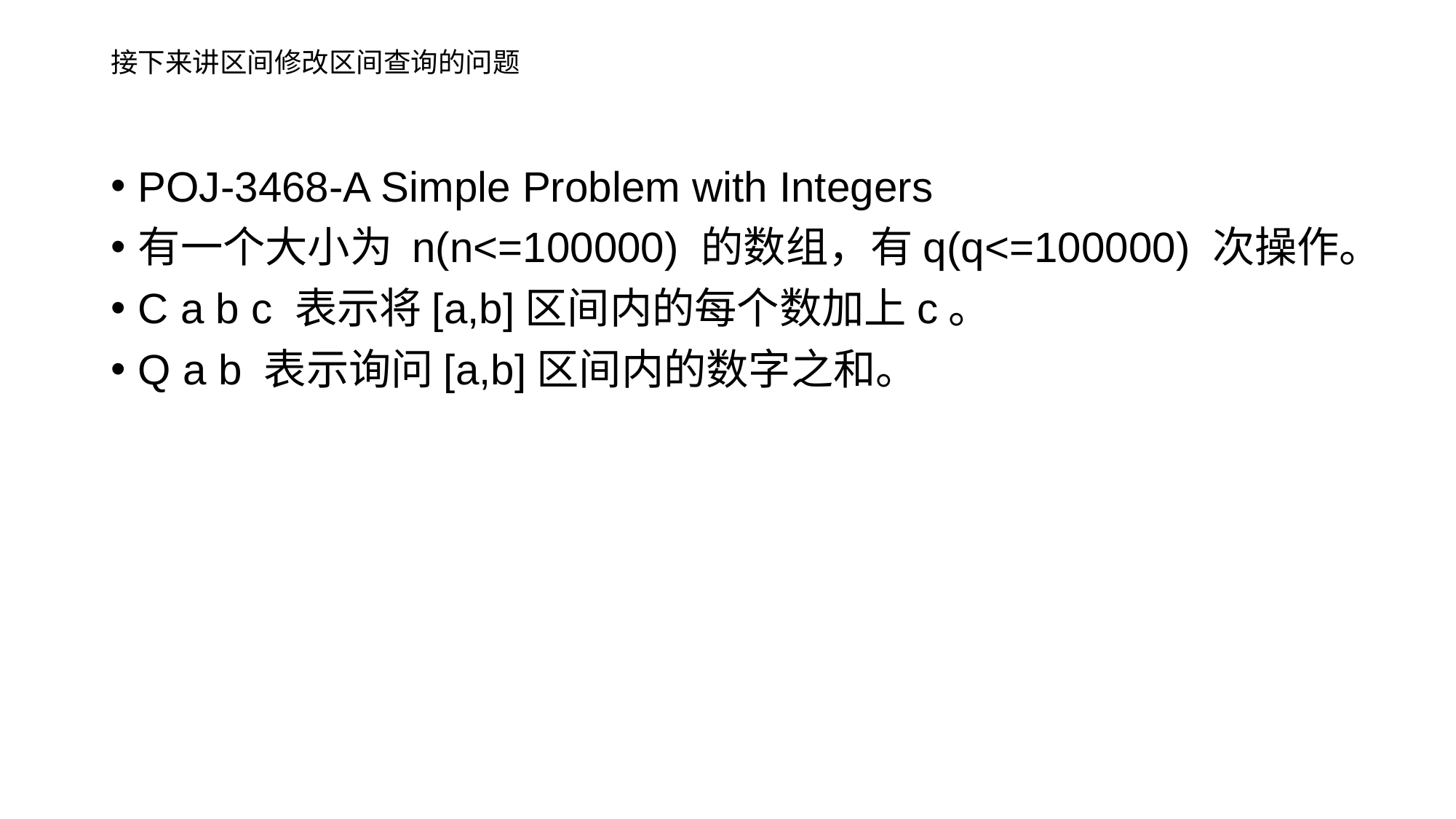

# 接下来讲区间修改区间查询的问题
POJ-3468-A Simple Problem with Integers
有一个大小为 n(n<=100000) 的数组，有q(q<=100000) 次操作。
C a b c 表示将[a,b]区间内的每个数加上c。
Q a b 表示询问[a,b]区间内的数字之和。